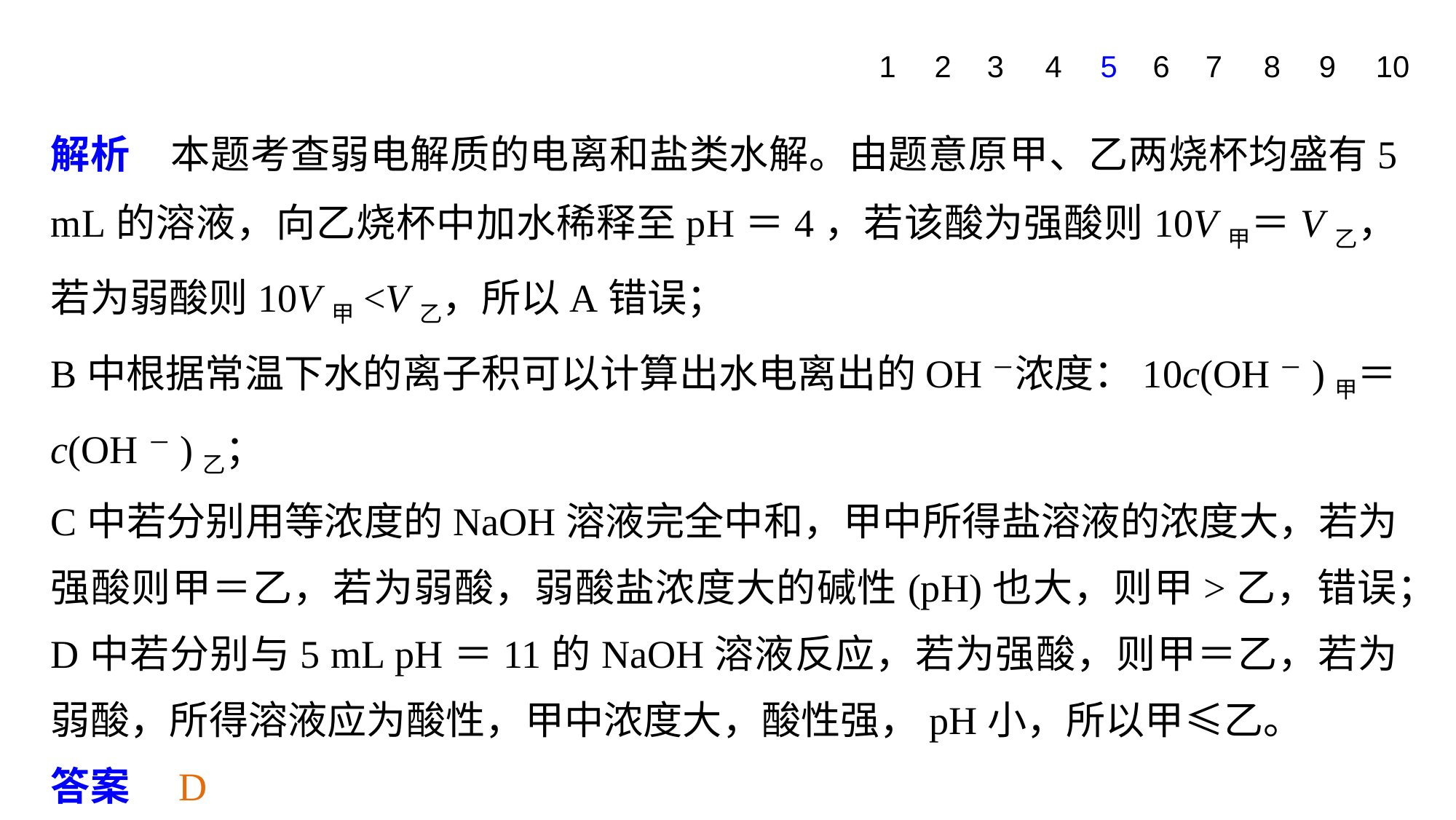

1
2
3
4
5
6
7
8
9
10
解析　本题考查弱电解质的电离和盐类水解。由题意原甲、乙两烧杯均盛有5 mL的溶液，向乙烧杯中加水稀释至pH＝4，若该酸为强酸则10V甲＝V乙，若为弱酸则10V甲<V乙，所以A错误；
B中根据常温下水的离子积可以计算出水电离出的OH－浓度：10c(OH－)甲＝c(OH－)乙；
C中若分别用等浓度的NaOH溶液完全中和，甲中所得盐溶液的浓度大，若为强酸则甲＝乙，若为弱酸，弱酸盐浓度大的碱性(pH)也大，则甲>乙，错误；
D中若分别与5 mL pH＝11的NaOH溶液反应，若为强酸，则甲＝乙，若为弱酸，所得溶液应为酸性，甲中浓度大，酸性强，pH小，所以甲≤乙。
答案　D